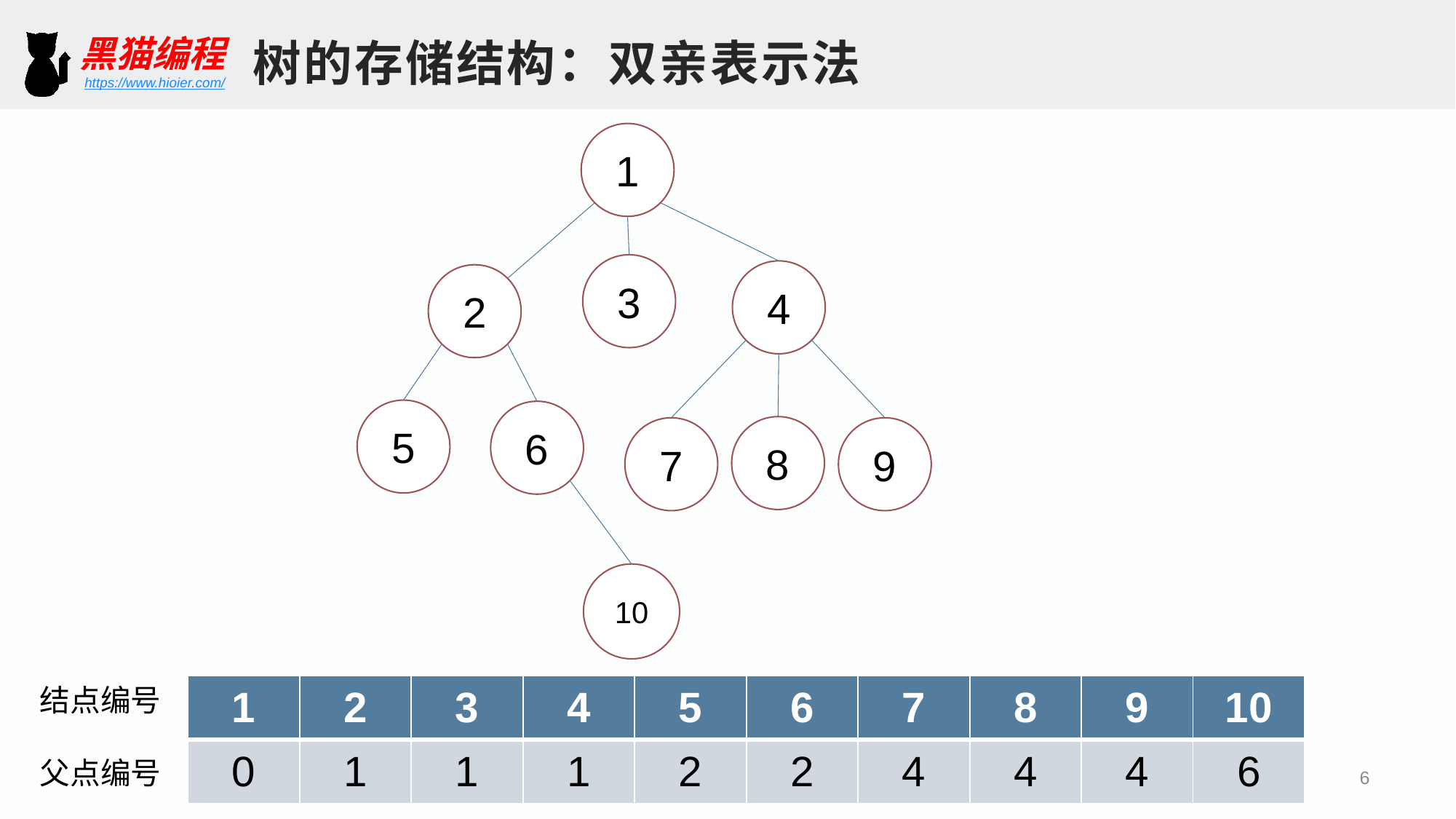

树的存储结构：双亲表示法
1
3
4
2
5
6
8
7
9
10
结点编号
| 1 | 2 | 3 | 4 | 5 | 6 | 7 | 8 | 9 | 10 |
| --- | --- | --- | --- | --- | --- | --- | --- | --- | --- |
| 0 | 1 | 1 | 1 | 2 | 2 | 4 | 4 | 4 | 6 |
父点编号
6